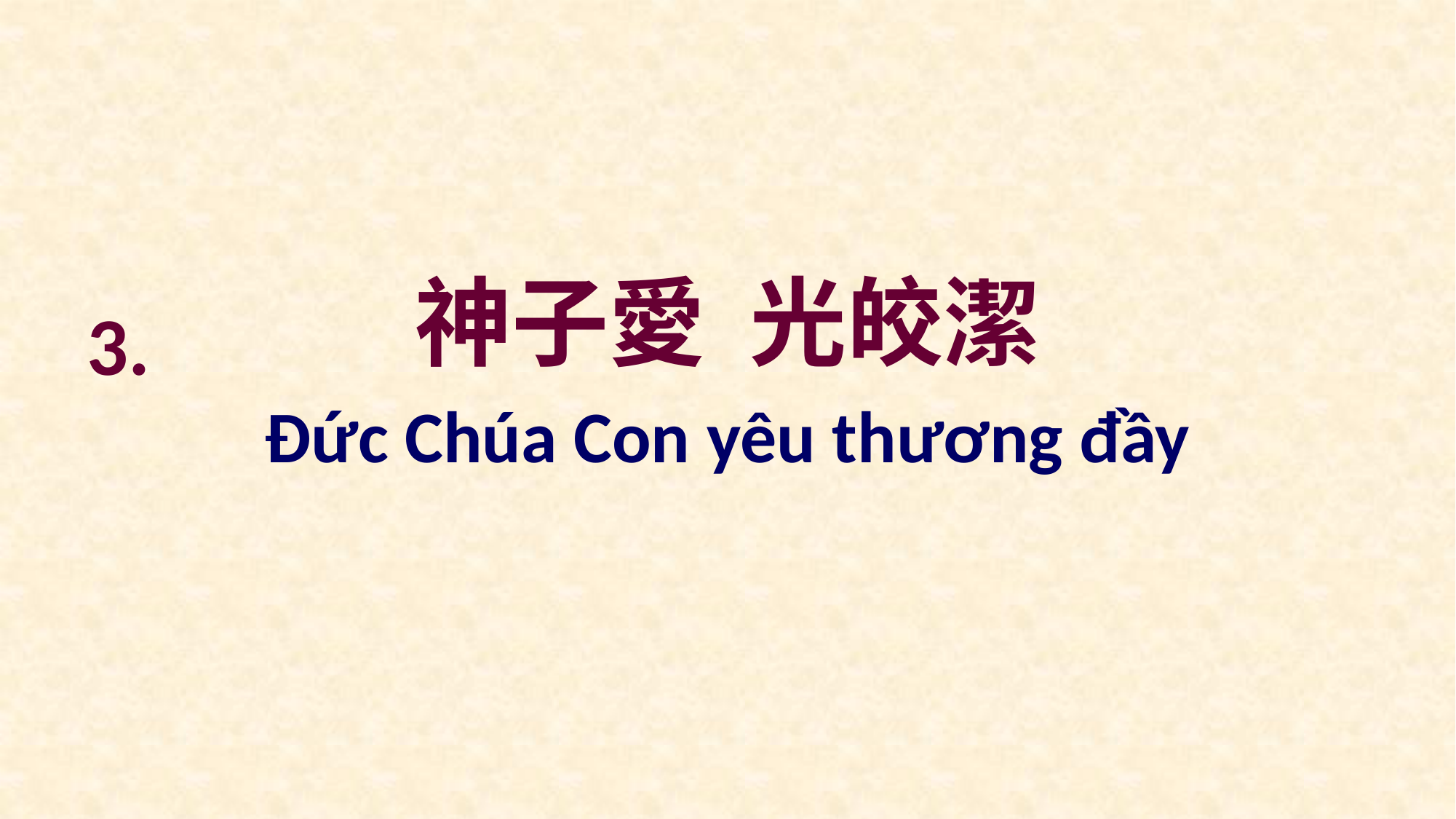

神子愛  光皎潔
3.
Đức Chúa Con yêu thương đầy